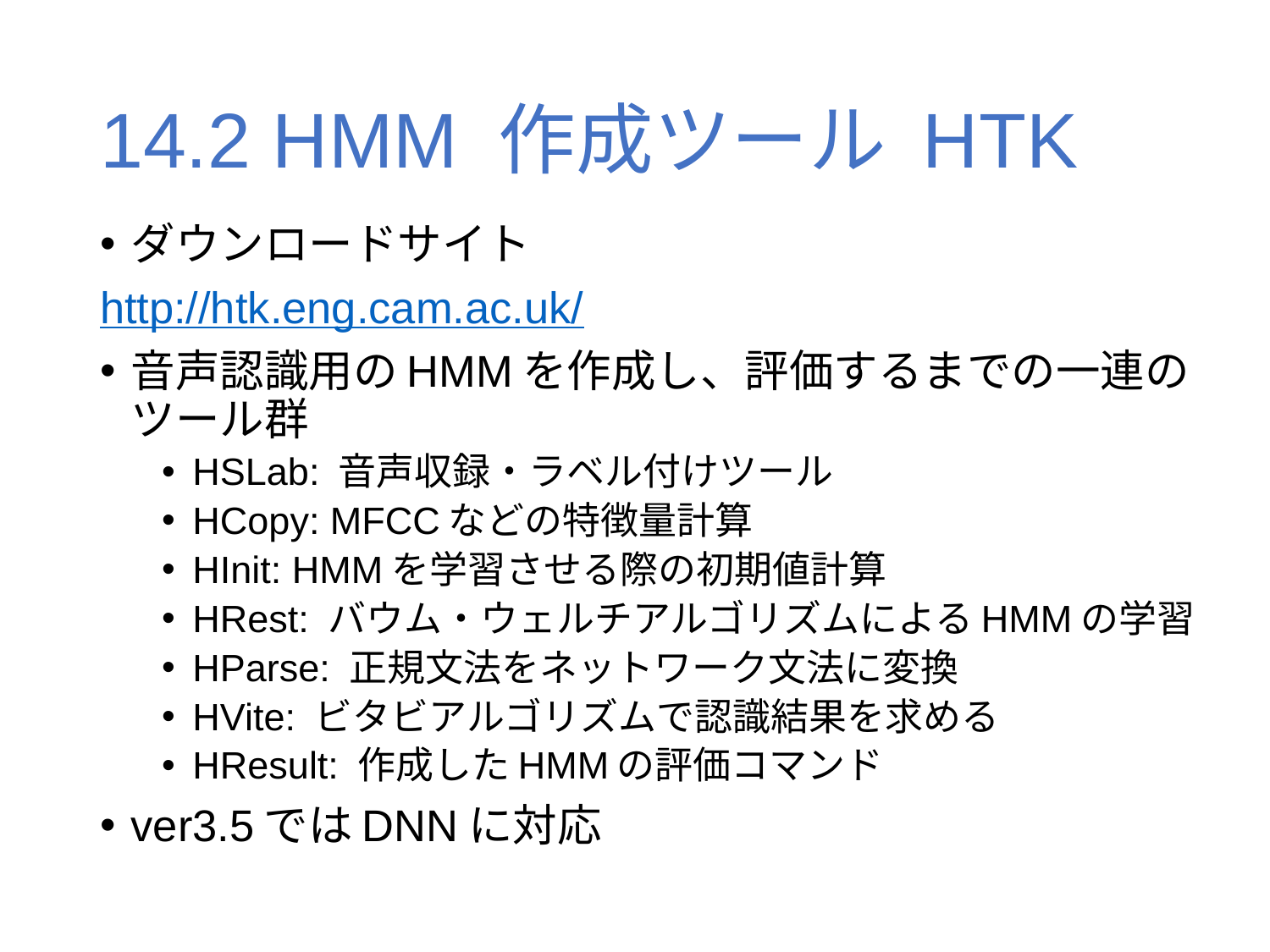

# 14.2 HMM 作成ツール HTK
ダウンロードサイト
http://htk.eng.cam.ac.uk/
音声認識用のHMMを作成し、評価するまでの一連のツール群
HSLab: 音声収録・ラベル付けツール
HCopy: MFCCなどの特徴量計算
HInit: HMMを学習させる際の初期値計算
HRest: バウム・ウェルチアルゴリズムによるHMMの学習
HParse: 正規文法をネットワーク文法に変換
HVite: ビタビアルゴリズムで認識結果を求める
HResult: 作成したHMMの評価コマンド
ver3.5ではDNNに対応